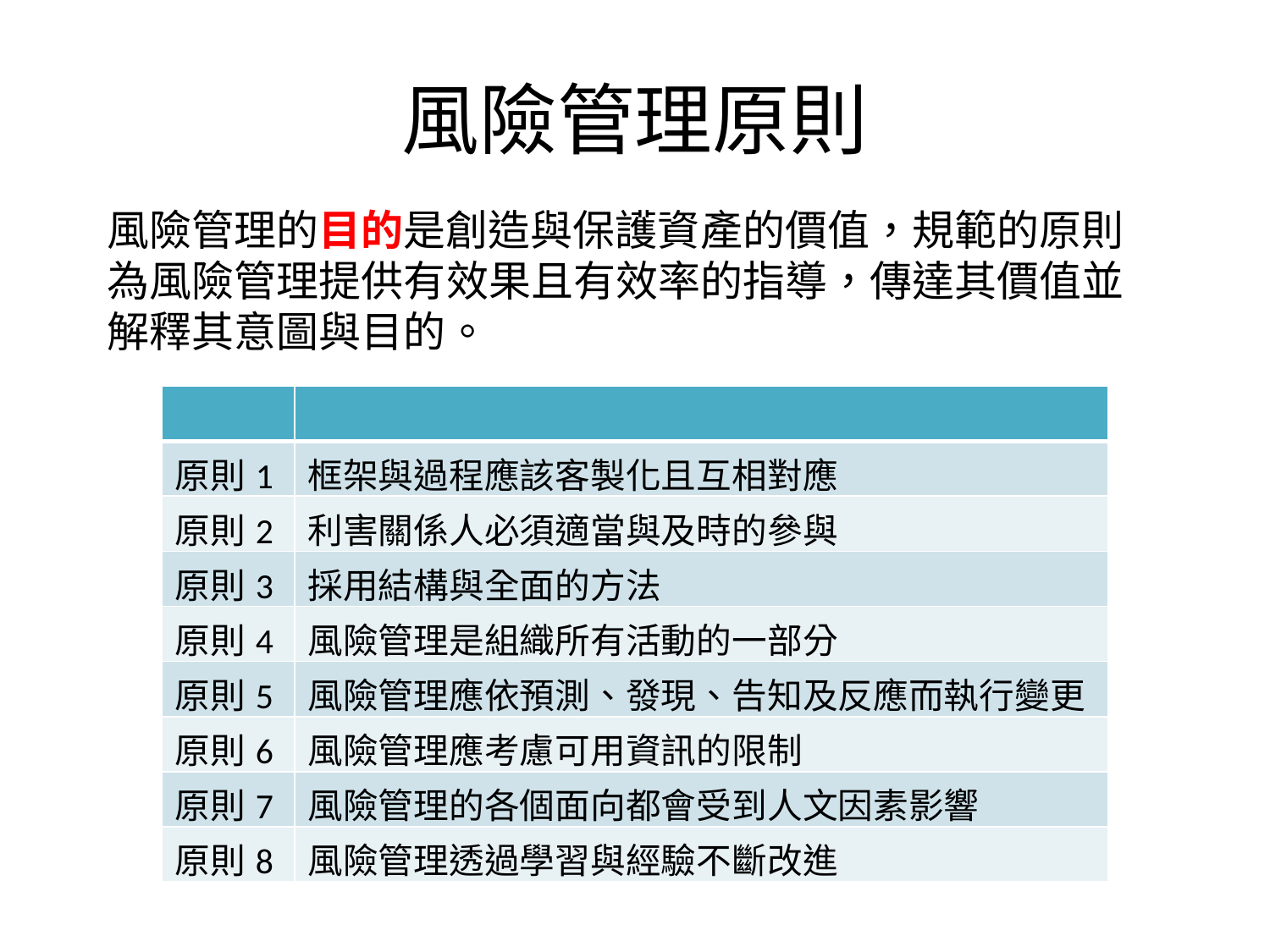

# 風險管理原則
風險管理的目的是創造與保護資產的價值，規範的原則為風險管理提供有效果且有效率的指導，傳達其價值並解釋其意圖與目的。
|  |  |
| --- | --- |
| 原則1 | 框架與過程應該客製化且互相對應 |
| 原則2 | 利害關係人必須適當與及時的參與 |
| 原則3 | 採用結構與全面的方法 |
| 原則4 | 風險管理是組織所有活動的一部分 |
| 原則5 | 風險管理應依預測、發現、告知及反應而執行變更 |
| 原則6 | 風險管理應考慮可用資訊的限制 |
| 原則7 | 風險管理的各個面向都會受到人文因素影響 |
| 原則8 | 風險管理透過學習與經驗不斷改進 |